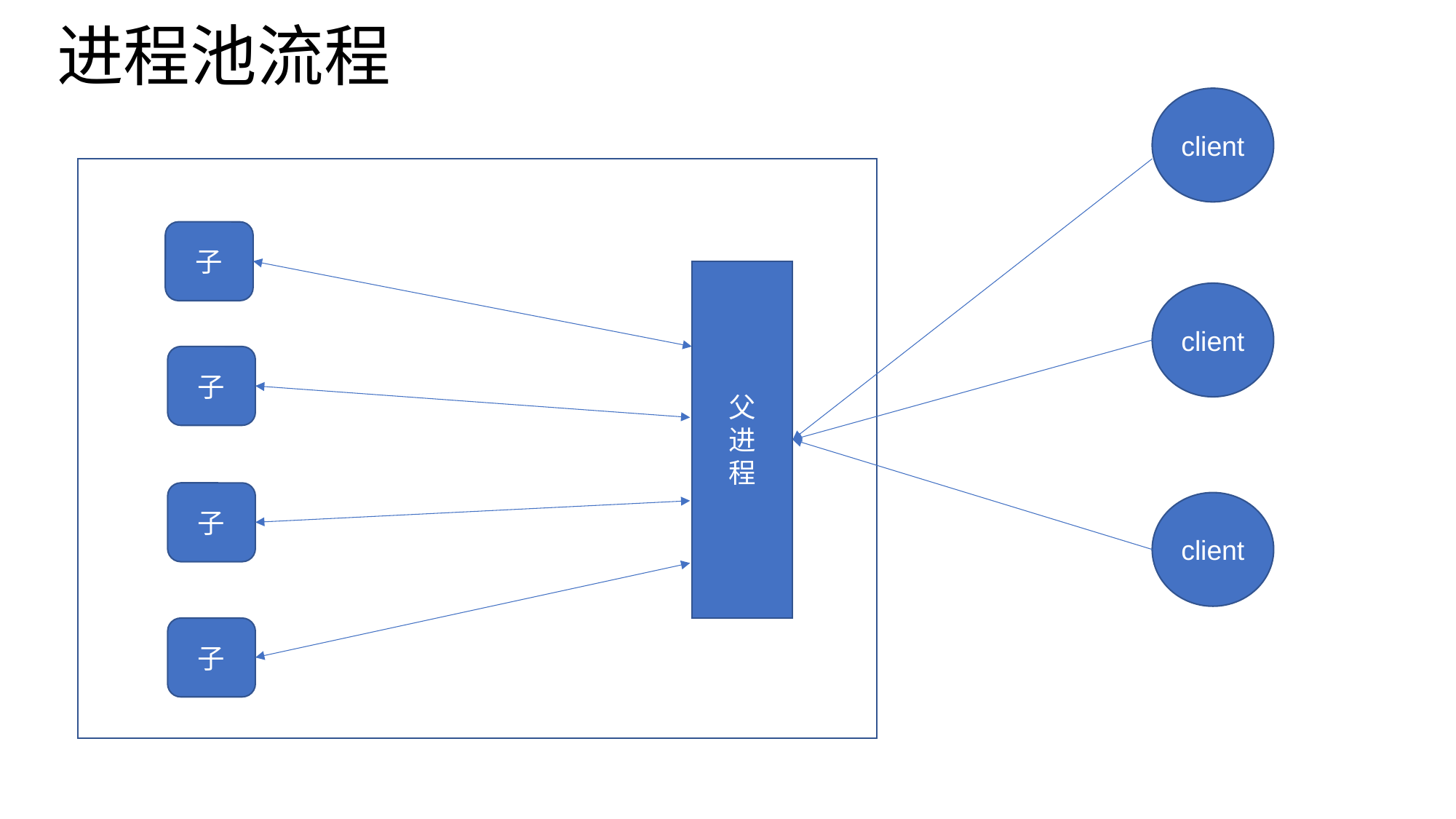

# 进程池流程
client

子
父
进
程
client
子
子
client
子